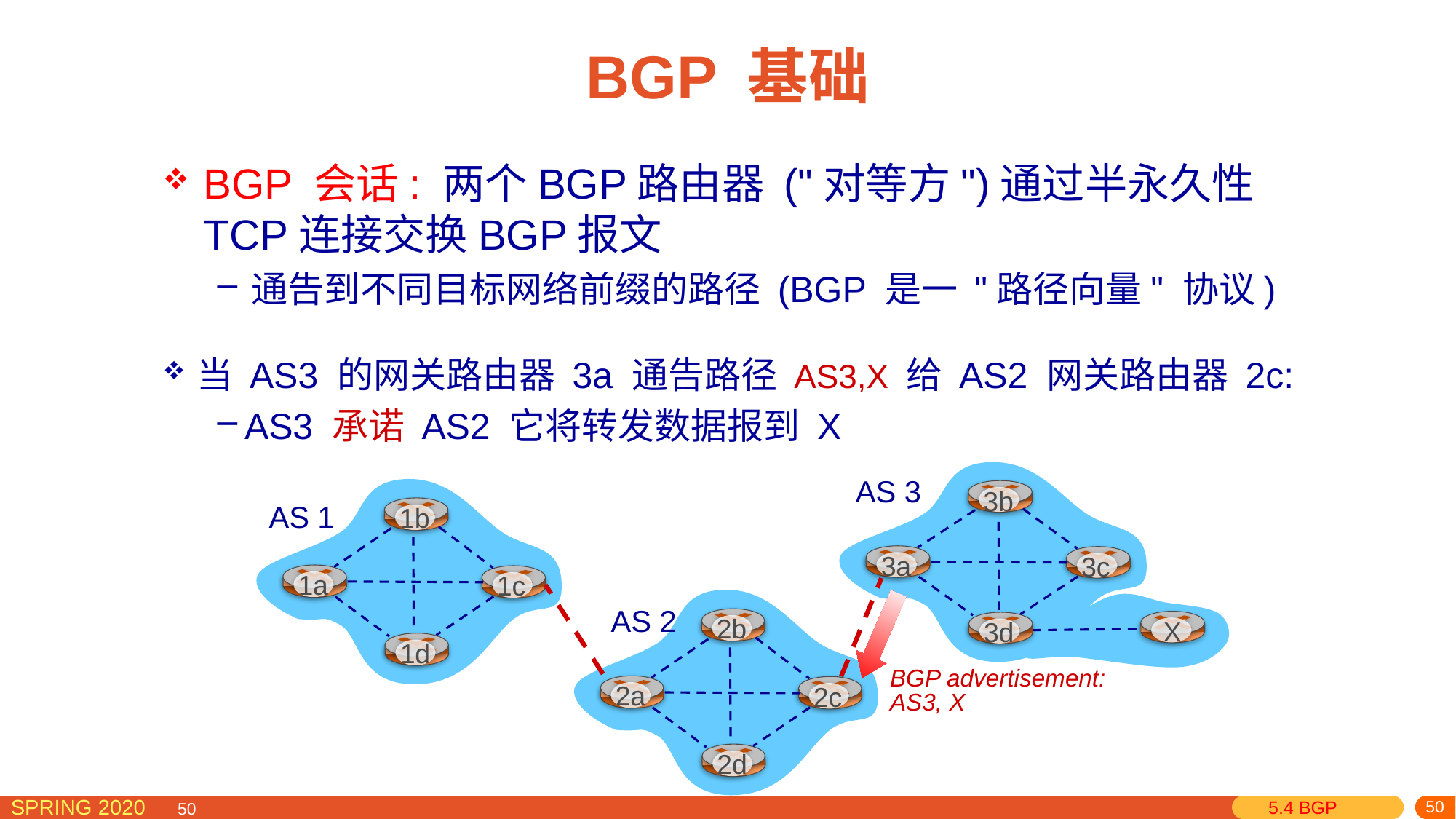

# BGP 基础
BGP 会话: 两个BGP路由器 ("对等方")通过半永久性TCP连接交换BGP报文
通告到不同目标网络前缀的路径 (BGP 是一 "路径向量" 协议)

当 AS3 的网关路由器 3a 通告路径 AS3,X 给 AS2 网关路由器 2c:
AS3 承诺 AS2 它将转发数据报到 X

AS 3
3b

3a

3c

3d

1b

1a

1c

1d

AS 1

2b

2a

2c

2d

BGP advertisement:
AS3, X

  X

AS 2
5.4 BGP